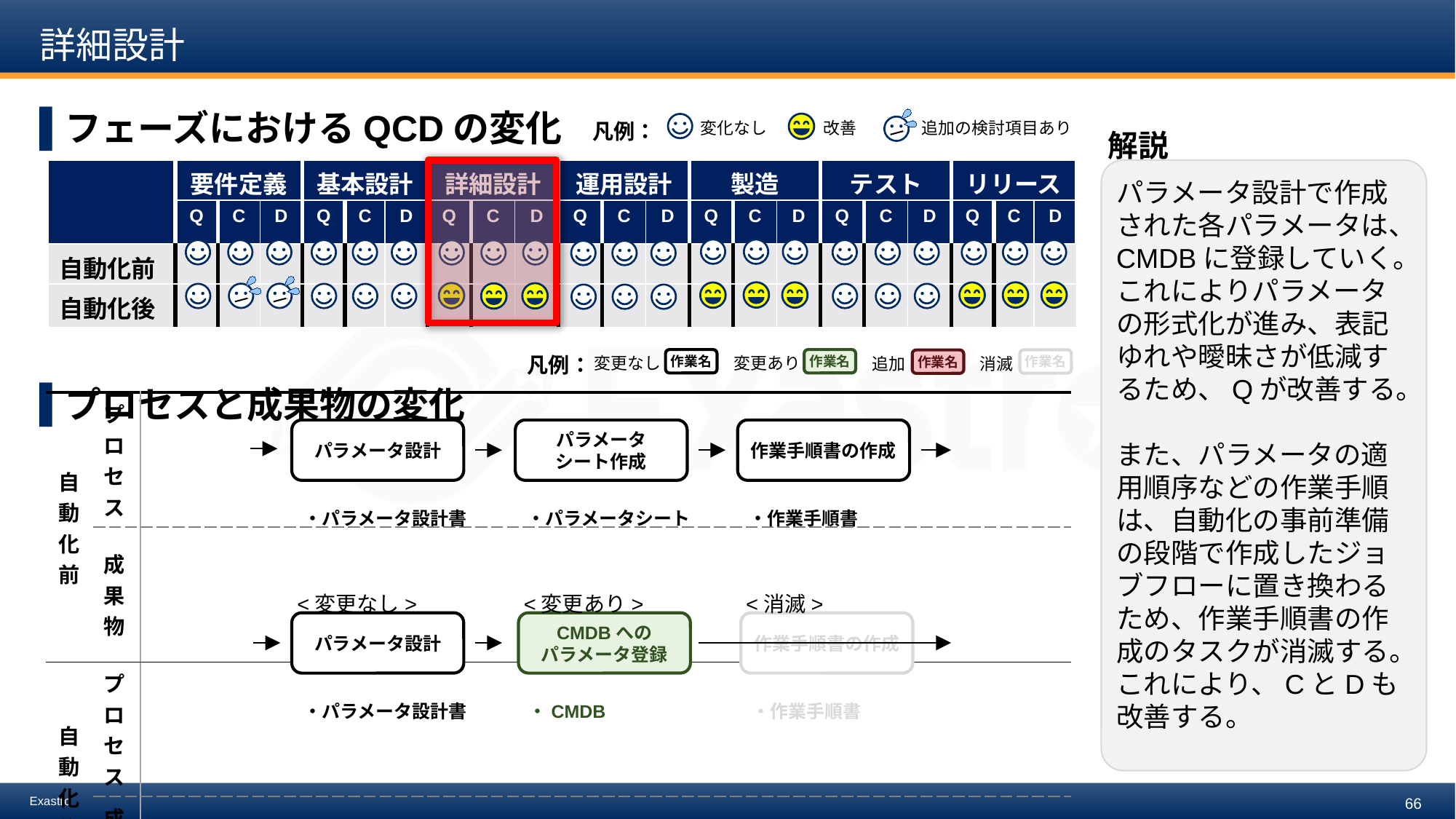

# 詳細設計
フェーズにおけるQCDの変化

プロセスと成果物の変化

追加の検討項目あり
改善
変化なし
凡例：

解説
|  | 要件定義 |  |  | 基本設計 |  |  | 詳細設計 |  |  | 運用設計 |  |  | 製造 |  |  | テスト |  |  | リリース |  |  |
| --- | --- | --- | --- | --- | --- | --- | --- | --- | --- | --- | --- | --- | --- | --- | --- | --- | --- | --- | --- | --- | --- |
|  | Q | C | D | Q | C | D | Q | C | D | Q | C | D | Q | C | D | Q | C | D | Q | C | D |
| 自動化前 |  |  |  |  |  |  |  |  |  |  |  |  |  |  |  |  |  |  |  |  |  |
| 自動化後 |  |  |  |  |  |  |  |  |  |  |  |  |  |  |  |  |  |  |  |  |  |

パラメータ設計で作成された各パラメータは、CMDBに登録していく。これによりパラメータの形式化が進み、表記ゆれや曖昧さが低減するため、Qが改善する。

また、パラメータの適用順序などの作業手順は、自動化の事前準備の段階で作成したジョブフローに置き換わるため、作業手順書の作成のタスクが消滅する。これにより、CとDも改善する。

凡例：
変更なし
作業名
変更あり
作業名
消滅
作業名
追加
作業名

パラメータ設計
・パラメータ設計書

パラメータ
シート作成
・パラメータシート

作業手順書の作成
・作業手順書
| 自動化前 | プロセス |  |
| --- | --- | --- |
|  | 成果物 |  |
| 自動化後 | プロセス |  |
|  | 成果物 |  |
<変更なし>
パラメータ設計
・パラメータ設計書
<変更あり>
CMDBへの
パラメータ登録
・CMDB
<消滅>
作業手順書の作成
・作業手順書